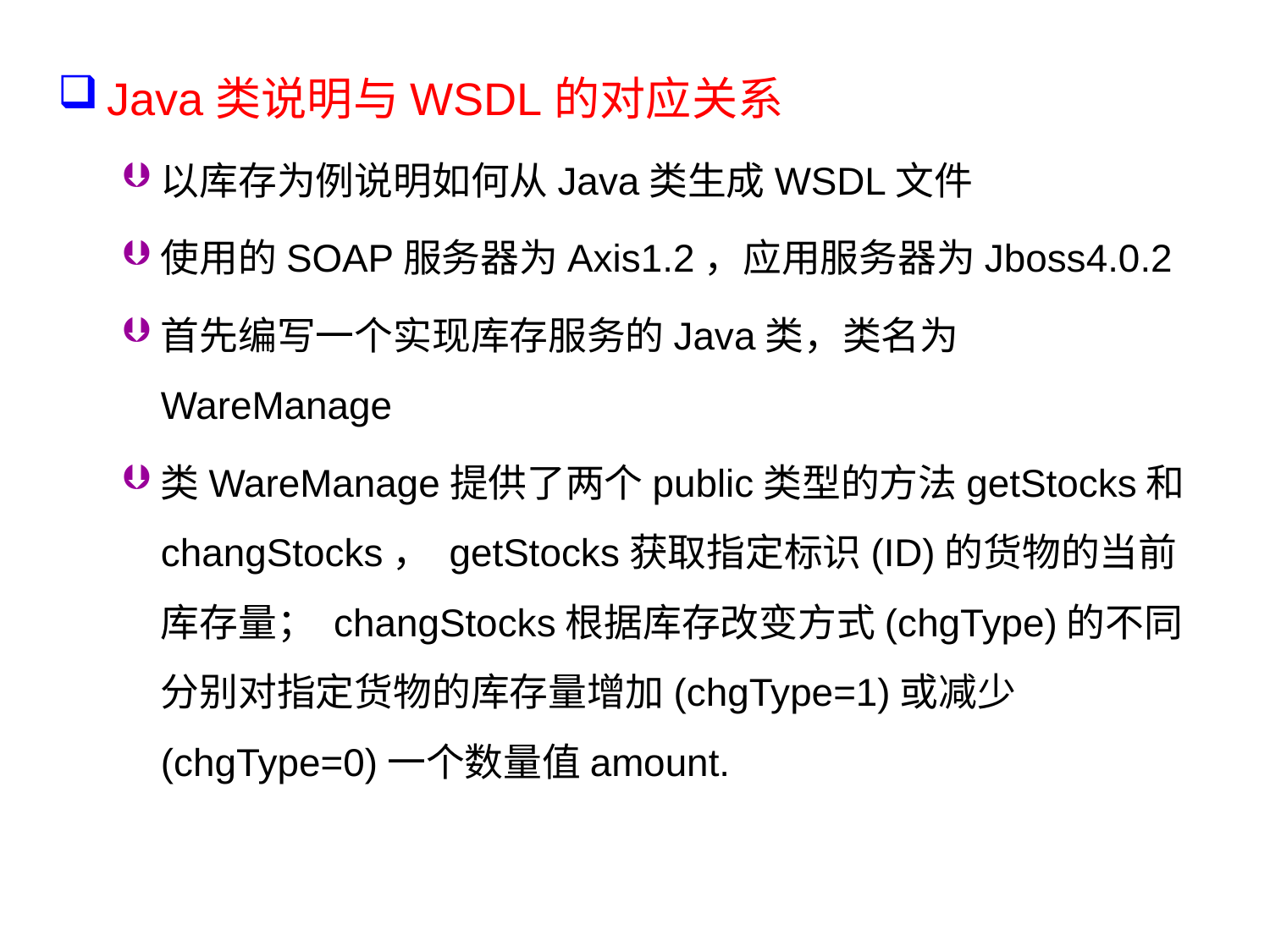

Java类说明与WSDL的对应关系
以库存为例说明如何从Java类生成WSDL文件
使用的SOAP服务器为Axis1.2，应用服务器为Jboss4.0.2
首先编写一个实现库存服务的Java类，类名为WareManage
类WareManage提供了两个public类型的方法getStocks和changStocks， getStocks获取指定标识(ID)的货物的当前库存量； changStocks根据库存改变方式(chgType)的不同分别对指定货物的库存量增加(chgType=1)或减少(chgType=0)一个数量值amount.